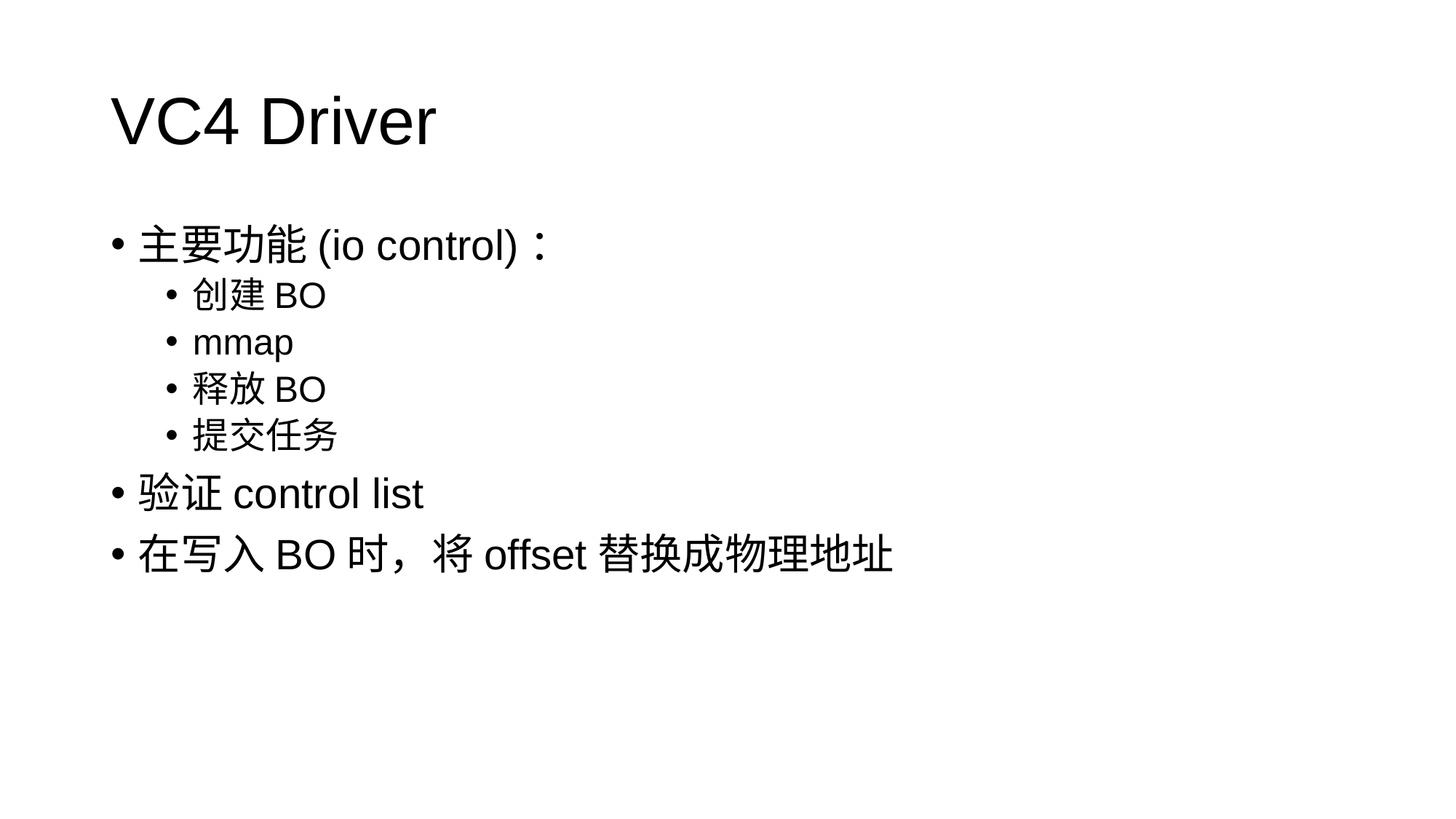

# VC4 Driver
主要功能(io control)：
创建BO
mmap
释放BO
提交任务
验证control list
在写入BO时，将offset替换成物理地址